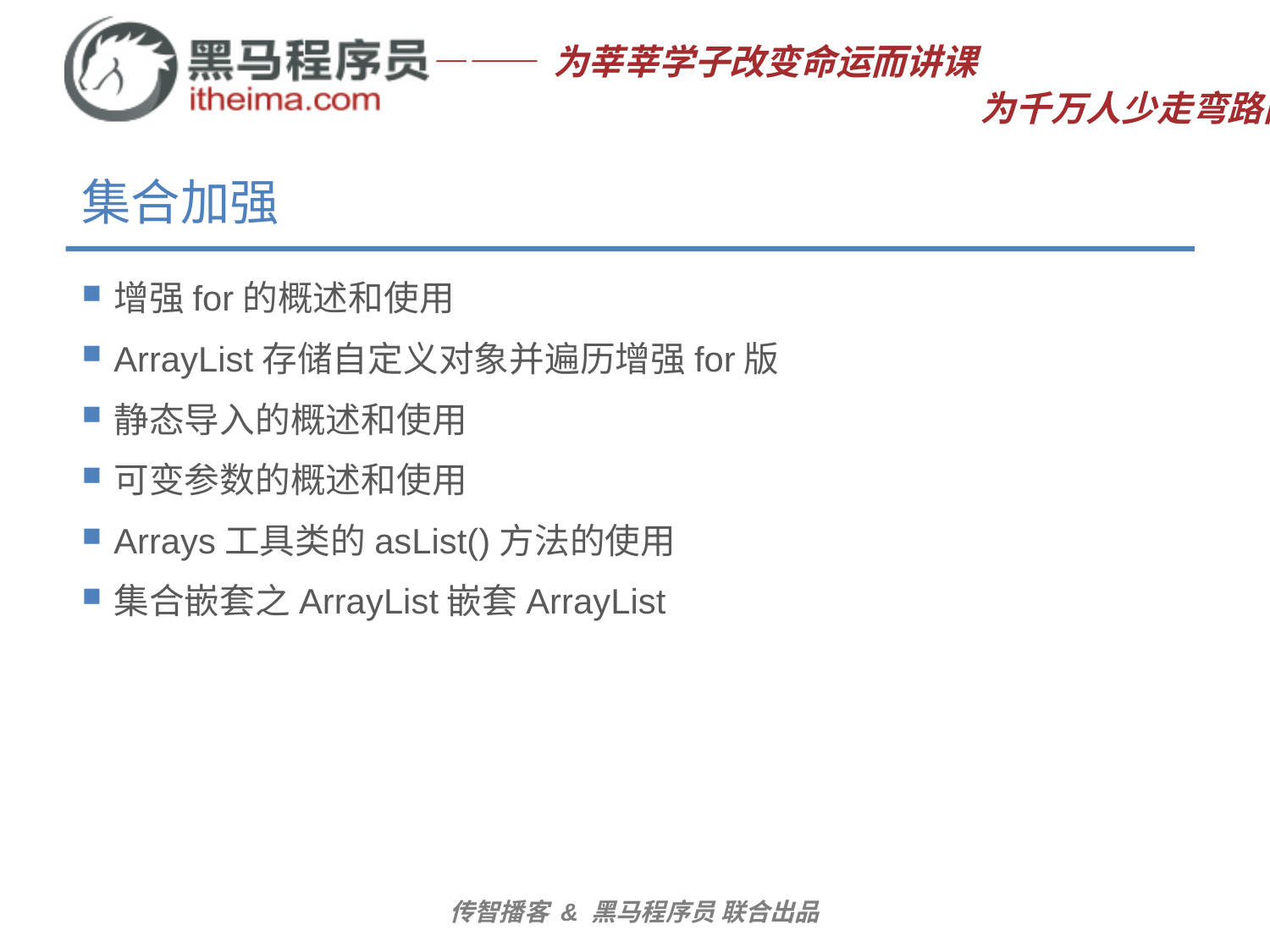

# 集合加强
增强for的概述和使用
ArrayList存储自定义对象并遍历增强for版
静态导入的概述和使用
可变参数的概述和使用
Arrays工具类的asList()方法的使用
集合嵌套之ArrayList嵌套ArrayList